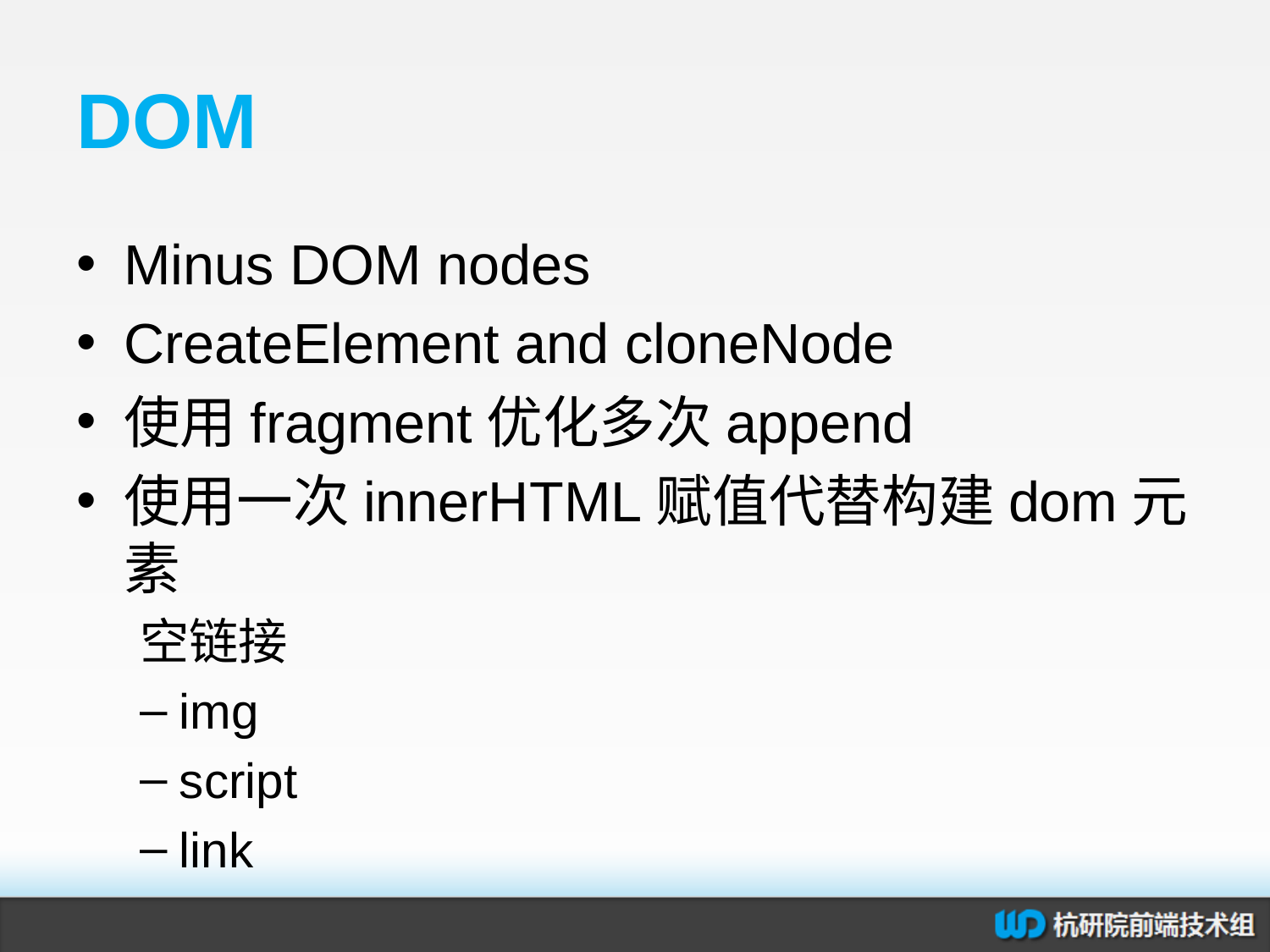

# DOM
Minus DOM nodes
CreateElement and cloneNode
使用fragment优化多次append
使用一次innerHTML赋值代替构建dom元素
空链接
img
script
link